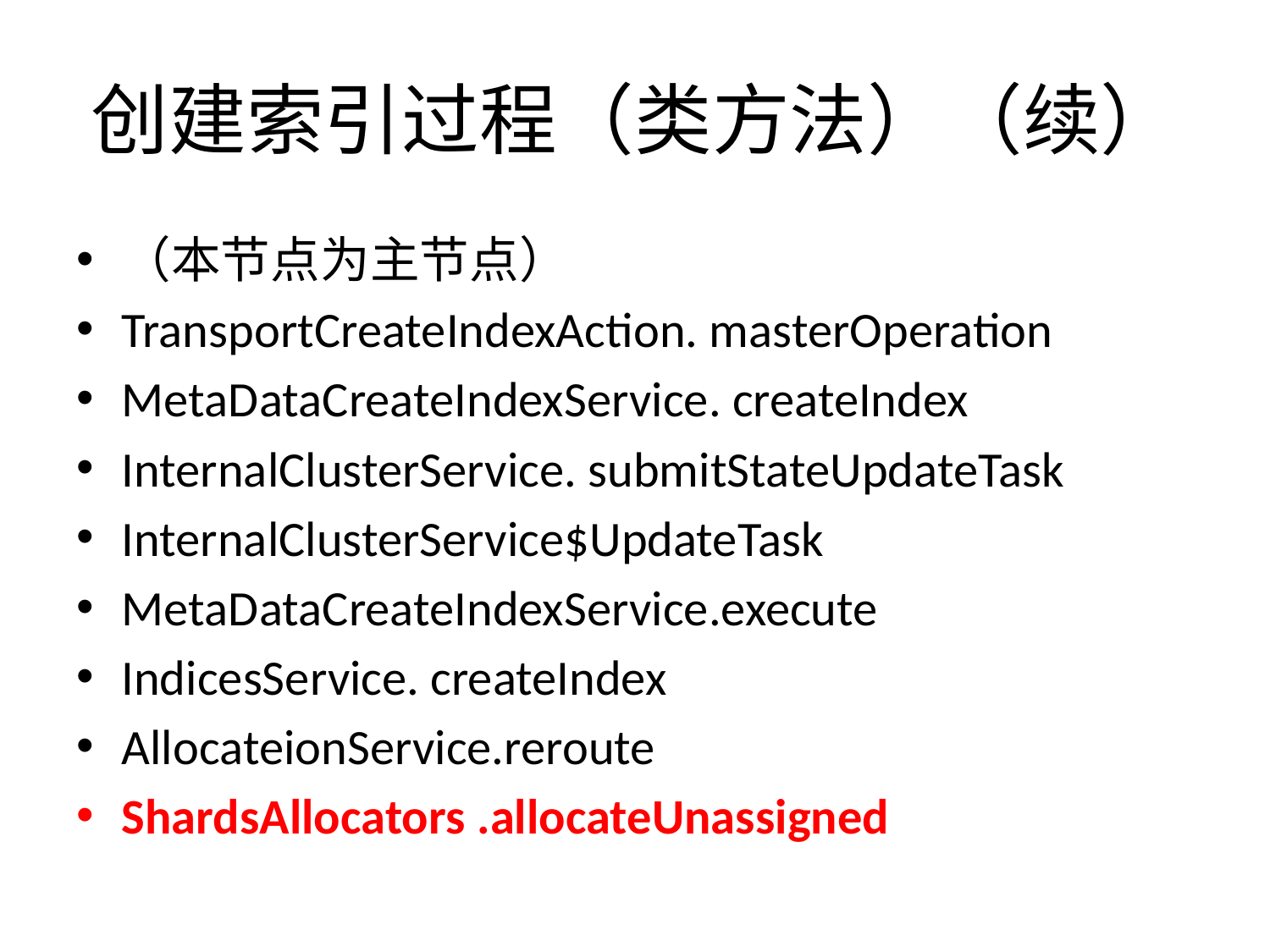

# 创建索引过程（类方法）（续）
（本节点为主节点）
TransportCreateIndexAction. masterOperation
MetaDataCreateIndexService. createIndex
InternalClusterService. submitStateUpdateTask
InternalClusterService$UpdateTask
MetaDataCreateIndexService.execute
IndicesService. createIndex
AllocateionService.reroute
ShardsAllocators .allocateUnassigned